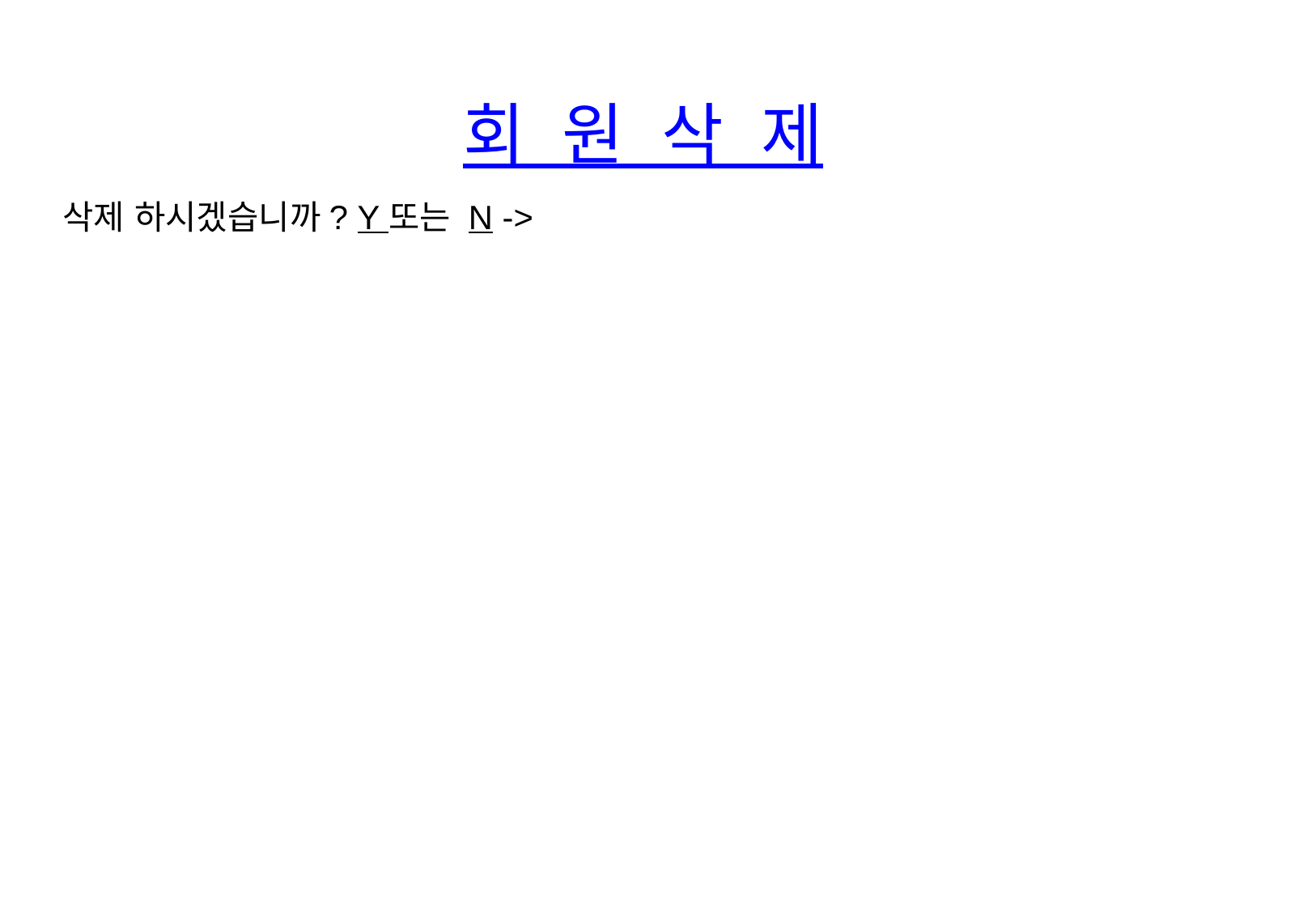

회  원  삭  제
삭제 하시겠습니까? Y 또는 N ->